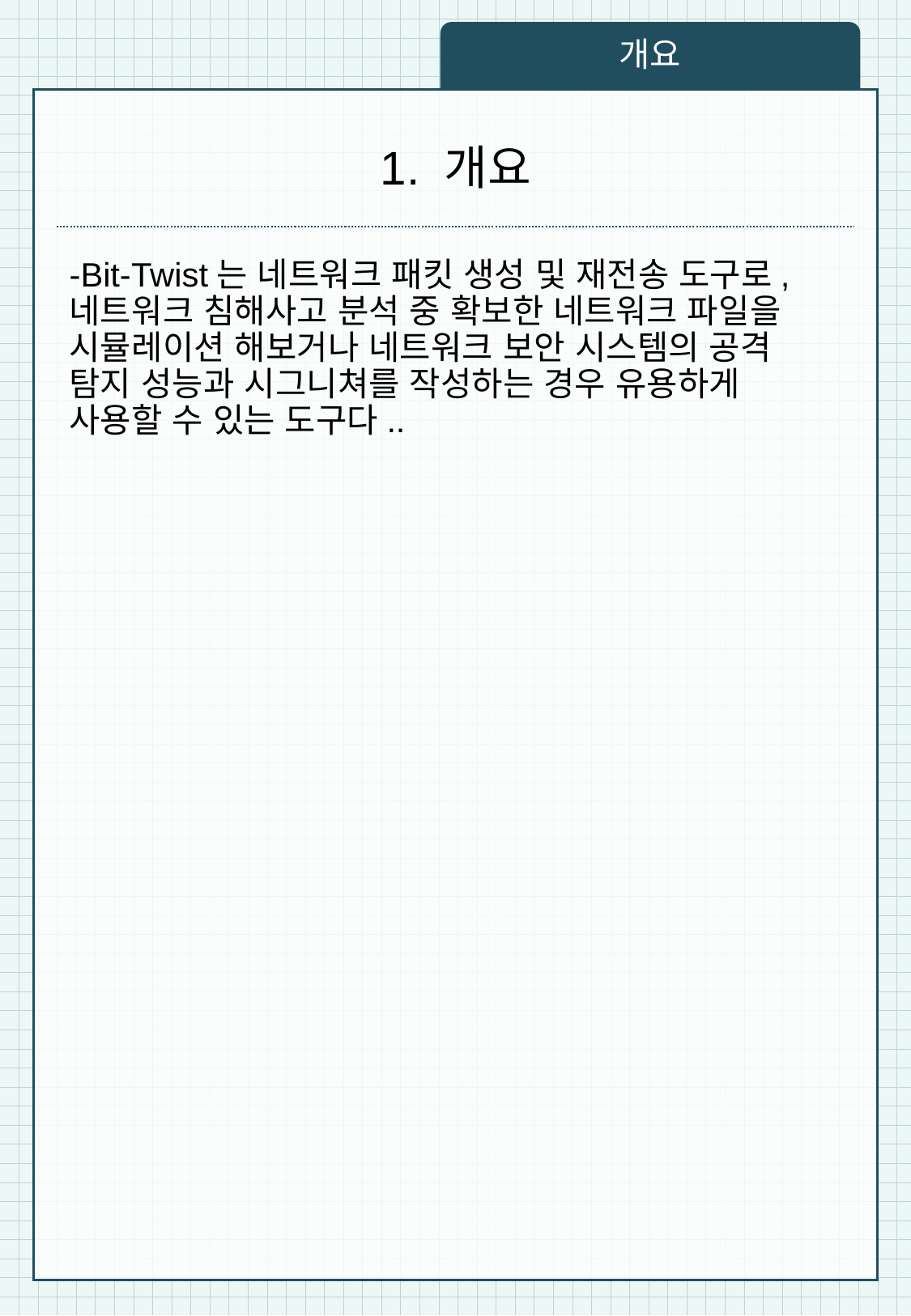

개요

# 1. 개요
-Bit-Twist는 네트워크 패킷 생성 및 재전송 도구로, 네트워크 침해사고 분석 중 확보한 네트워크 파일을 시뮬레이션 해보거나 네트워크 보안 시스템의 공격 탐지 성능과 시그니쳐를 작성하는 경우 유용하게 사용할 수 있는 도구다..